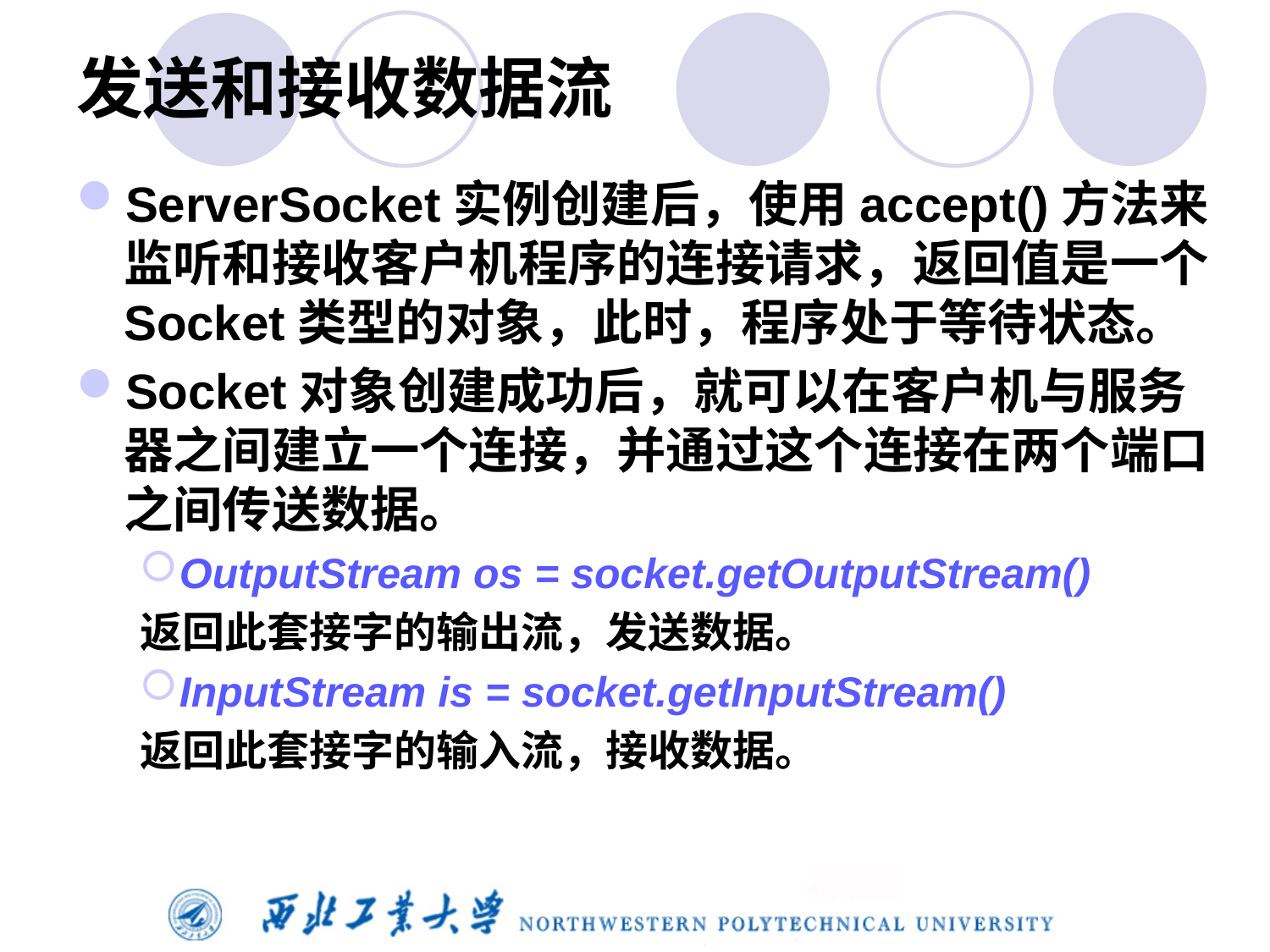

# 发送和接收数据流
ServerSocket实例创建后，使用accept()方法来监听和接收客户机程序的连接请求，返回值是一个Socket类型的对象，此时，程序处于等待状态。
Socket对象创建成功后，就可以在客户机与服务器之间建立一个连接，并通过这个连接在两个端口之间传送数据。
OutputStream os = socket.getOutputStream()
返回此套接字的输出流，发送数据。
InputStream is = socket.getInputStream()
返回此套接字的输入流，接收数据。